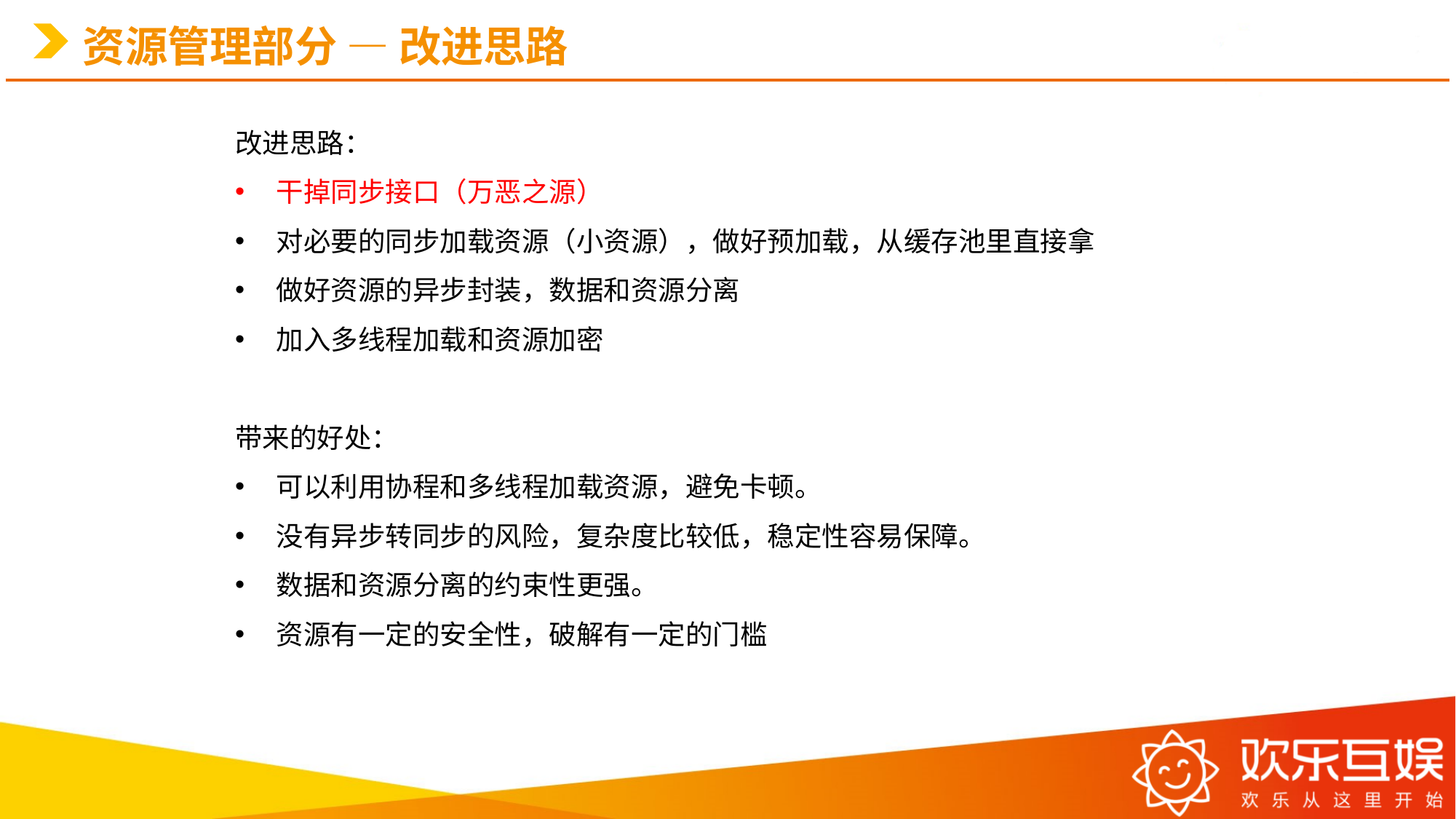

# 资源管理部分 — 改进思路
改进思路：
干掉同步接口（万恶之源）
对必要的同步加载资源（小资源），做好预加载，从缓存池里直接拿
做好资源的异步封装，数据和资源分离
加入多线程加载和资源加密

带来的好处：
可以利用协程和多线程加载资源，避免卡顿。
没有异步转同步的风险，复杂度比较低，稳定性容易保障。
数据和资源分离的约束性更强。
资源有一定的安全性，破解有一定的门槛